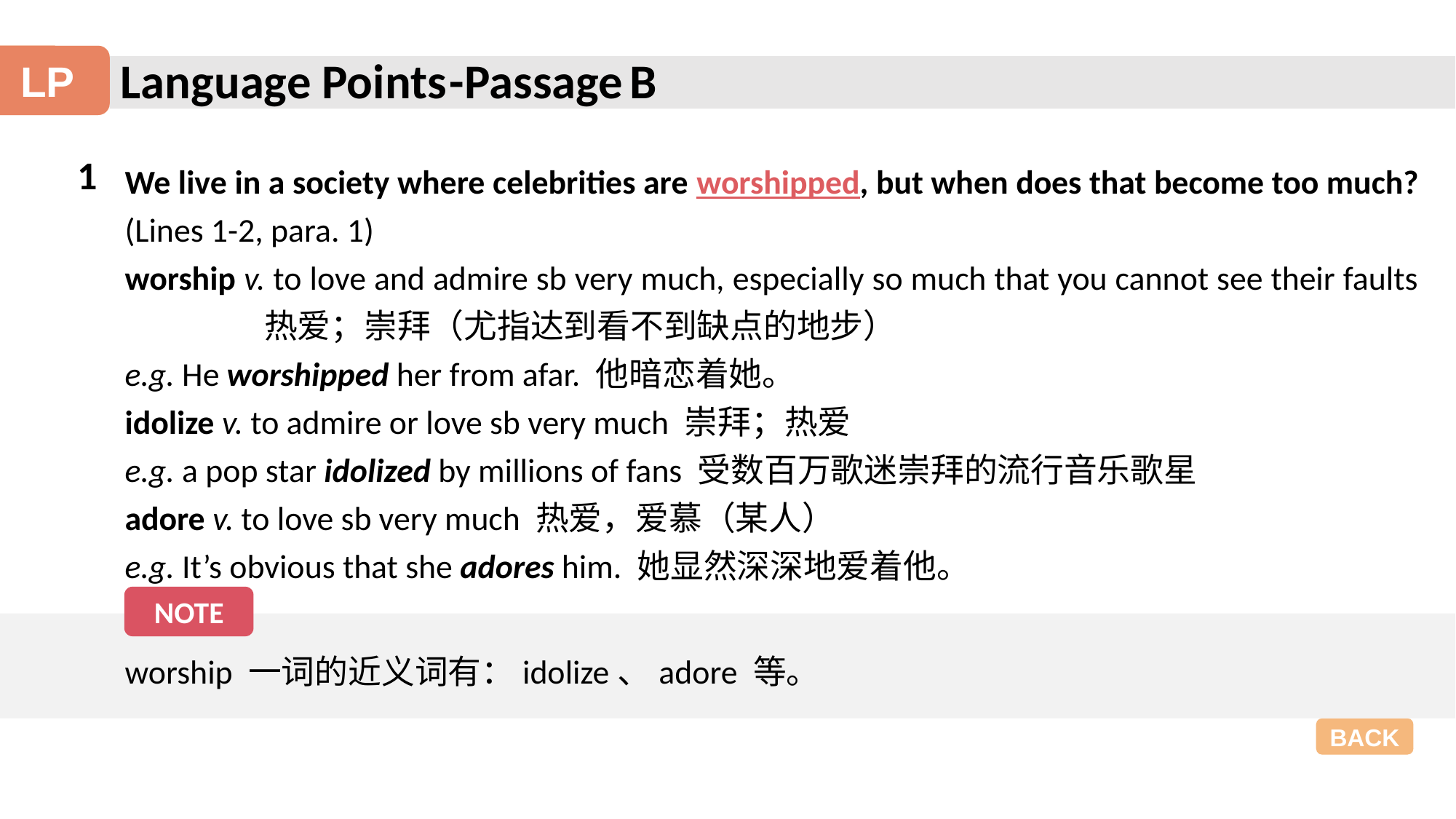

Language Points
-Passage B
LP

1
We live in a society where celebrities are worshipped, but when does that become too much? (Lines 1-2, para. 1)
worship v. to love and admire sb very much, especially so much that you cannot see their faults 热爱；崇拜（尤指达到看不到缺点的地步）
e.g. He worshipped her from afar. 他暗恋着她。
idolize v. to admire or love sb very much 崇拜；热爱
e.g. a pop star idolized by millions of fans 受数百万歌迷崇拜的流行音乐歌星
adore v. to love sb very much 热爱，爱慕（某人）
e.g. It’s obvious that she adores him. 她显然深深地爱着他。
NOTE

worship 一词的近义词有：idolize、adore 等。
BACK